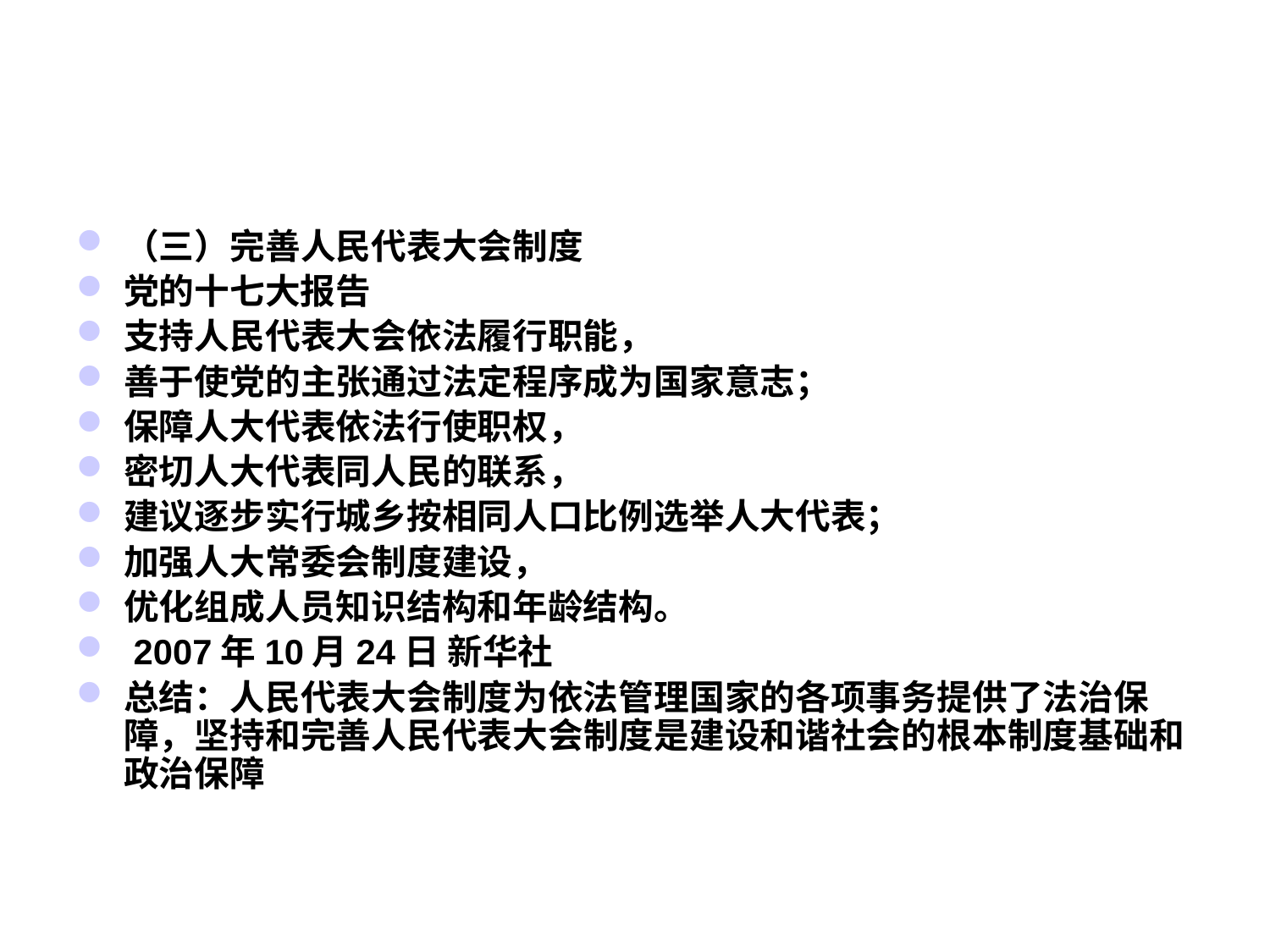

#
（三）完善人民代表大会制度
党的十七大报告
支持人民代表大会依法履行职能，
善于使党的主张通过法定程序成为国家意志；
保障人大代表依法行使职权，
密切人大代表同人民的联系，
建议逐步实行城乡按相同人口比例选举人大代表；
加强人大常委会制度建设，
优化组成人员知识结构和年龄结构。
 2007年10月24日 新华社
总结：人民代表大会制度为依法管理国家的各项事务提供了法治保障，坚持和完善人民代表大会制度是建设和谐社会的根本制度基础和政治保障